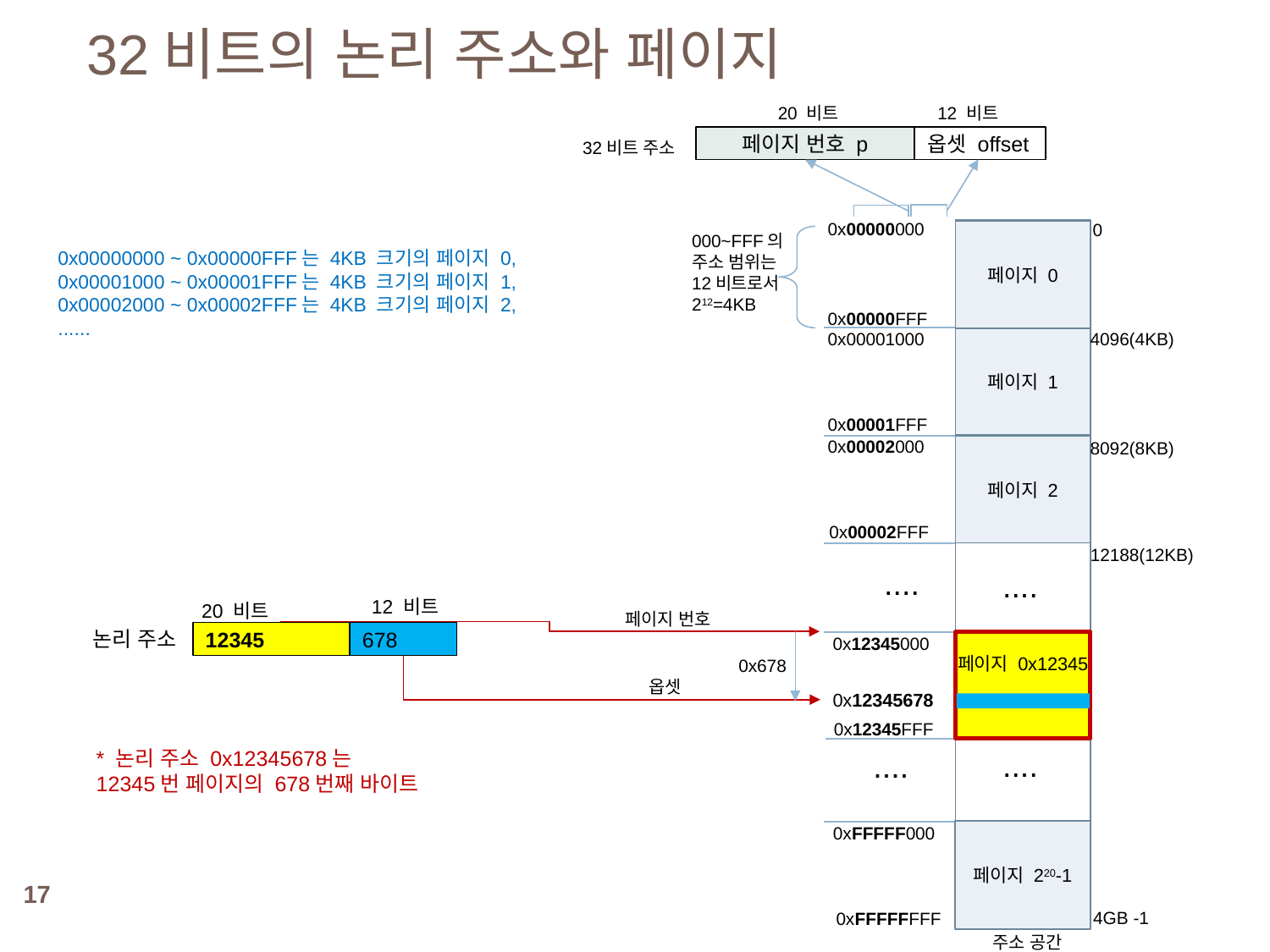

32비트의 논리 주소와 페이지
20 비트
12 비트
페이지 번호 p
옵셋 offset
32비트 주소

0x00000000
0

페이지 0
000~FFF의
주소 범위는
12비트로서
212=4KB

0x00000FFF
0x00001000
4096(4KB)
페이지 1
0x00001FFF
0x00002000
8092(8KB)
페이지 2
0x00002FFF
12188(12KB)
....
....
12 비트
20 비트
페이지 번호
논리 주소
12345
678
0x12345000
페이지 0x12345

0x678
옵셋
0x12345678
0x12345FFF
....
....
0xFFFFF000
페이지 220-1
4GB -1
0xFFFFFFFF
0x00000000 ~ 0x00000FFF는 4KB 크기의 페이지 0,
0x00001000 ~ 0x00001FFF는 4KB 크기의 페이지 1,
0x00002000 ~ 0x00002FFF는 4KB 크기의 페이지 2,
......

* 논리 주소 0x12345678는
12345번 페이지의 678번째 바이트
17
주소 공간